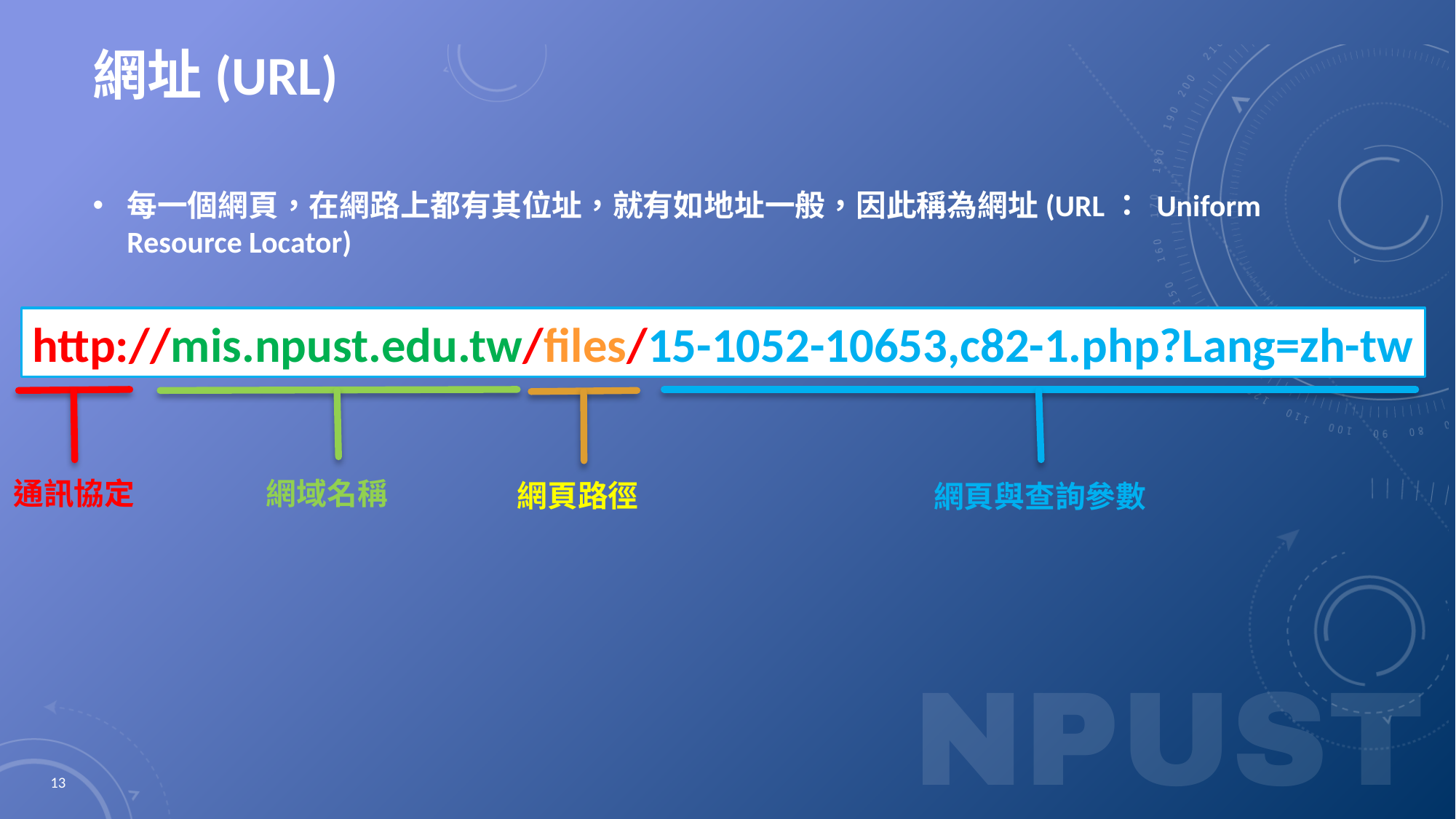

# 網址(URL)
每一個網頁，在網路上都有其位址，就有如地址一般，因此稱為網址(URL： Uniform Resource Locator)

http://mis.npust.edu.tw/files/15-1052-10653,c82-1.php?Lang=zh-tw
通訊協定
網域名稱
網頁與查詢參數
網頁路徑
13